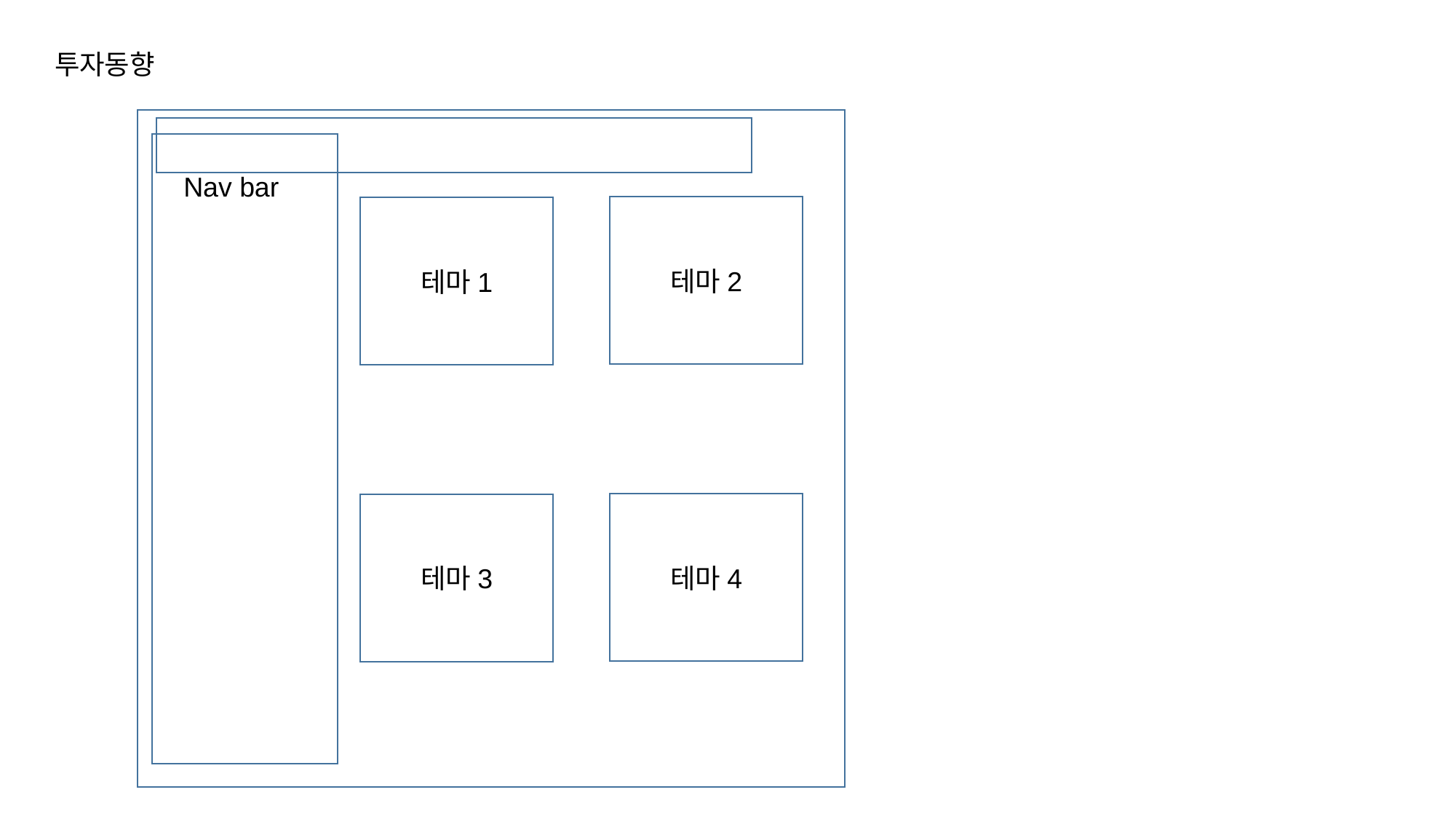

투자동향

Nav bar
테마2
테마1
테마4
테마3